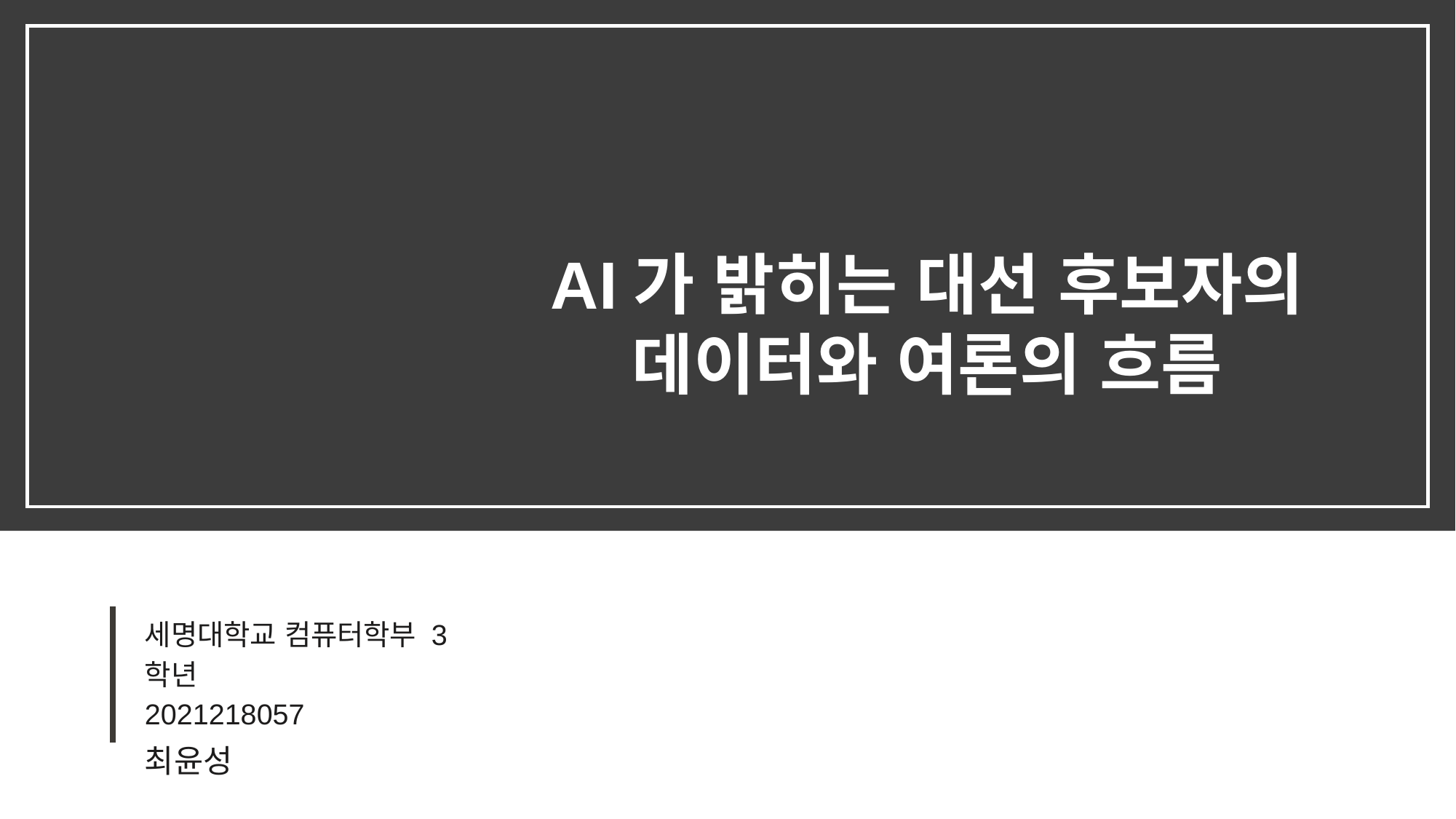

AI가 밝히는 대선 후보자의
데이터와 여론의 흐름
세명대학교 컴퓨터학부 3학년
2021218057
최윤성